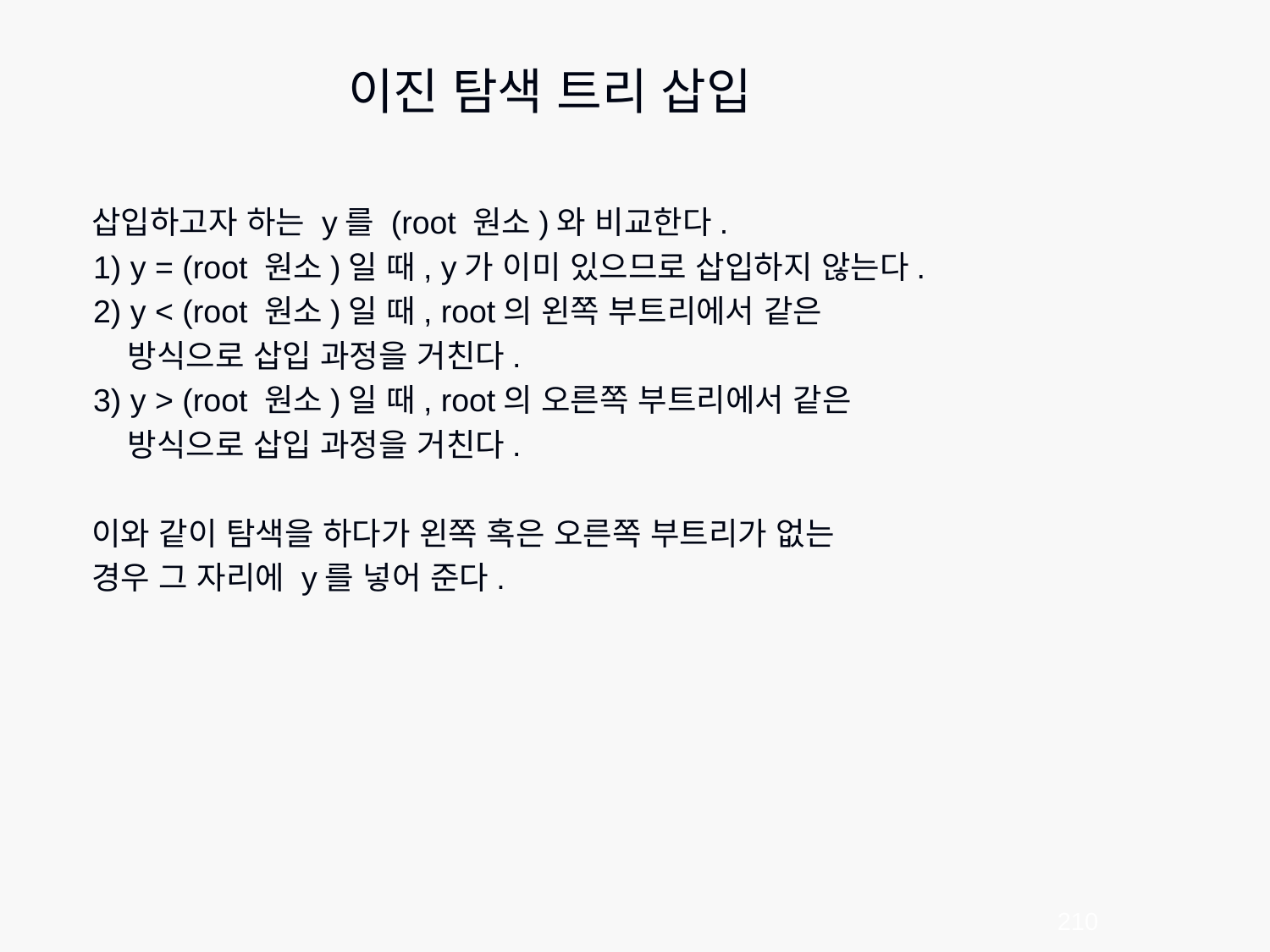

이진 탐색 트리 삽입
   삽입하고자 하는 y를 (root 원소)와 비교한다.
    1) y = (root 원소)일 때, y가 이미 있으므로 삽입하지 않는다.
    2) y < (root 원소)일 때, root의 왼쪽 부트리에서 같은
       방식으로 삽입 과정을 거친다.
    3) y > (root 원소)일 때, root의 오른쪽 부트리에서 같은
       방식으로 삽입 과정을 거친다.

   이와 같이 탐색을 하다가 왼쪽 혹은 오른쪽 부트리가 없는
   경우 그 자리에 y를 넣어 준다.
210